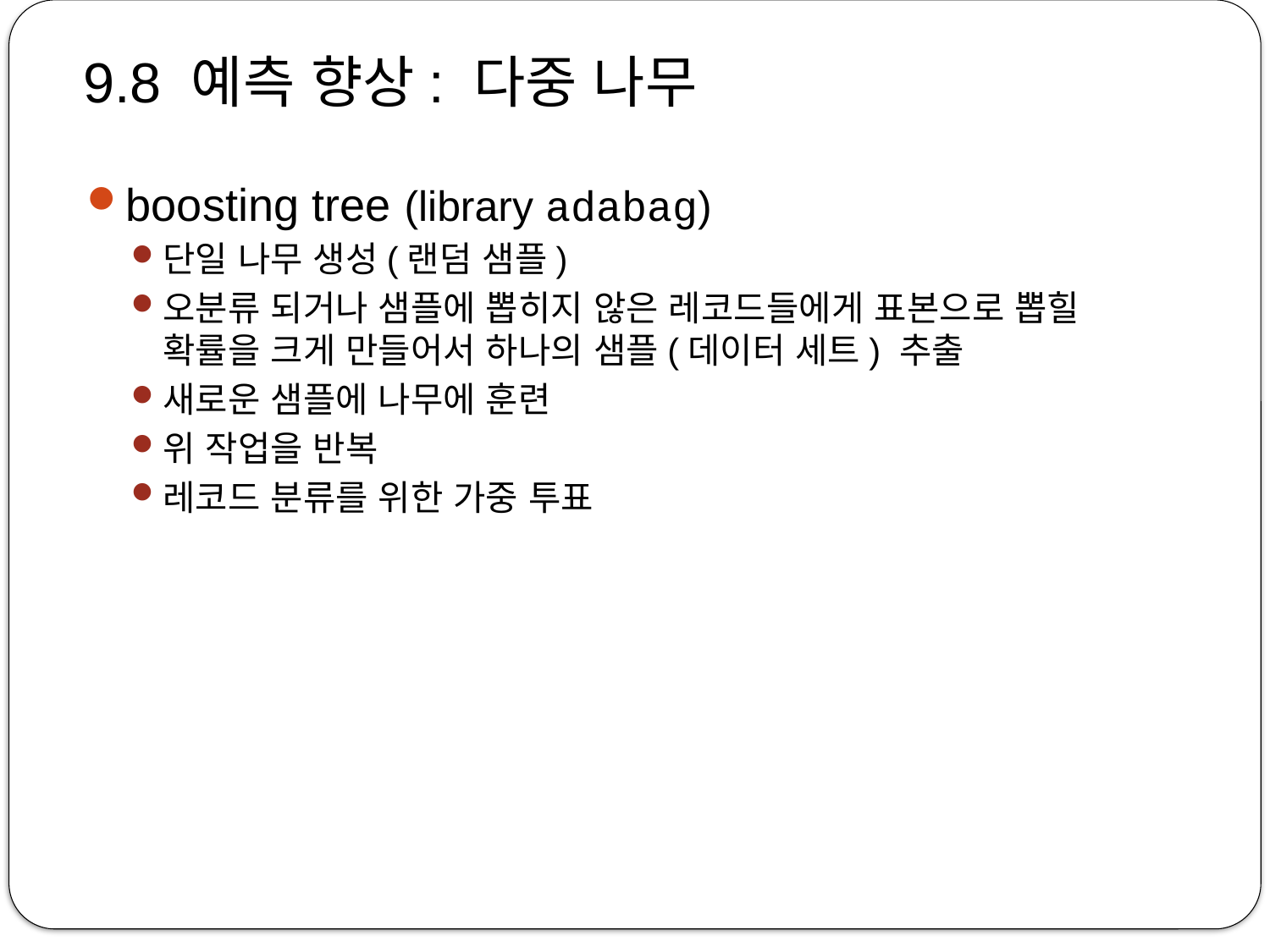

# 9.8 예측 향상: 다중 나무
boosting tree (library adabag)
단일 나무 생성(랜덤 샘플)
오분류 되거나 샘플에 뽑히지 않은 레코드들에게 표본으로 뽑힐 확률을 크게 만들어서 하나의 샘플(데이터 세트) 추출
새로운 샘플에 나무에 훈련
위 작업을 반복
레코드 분류를 위한 가중 투표